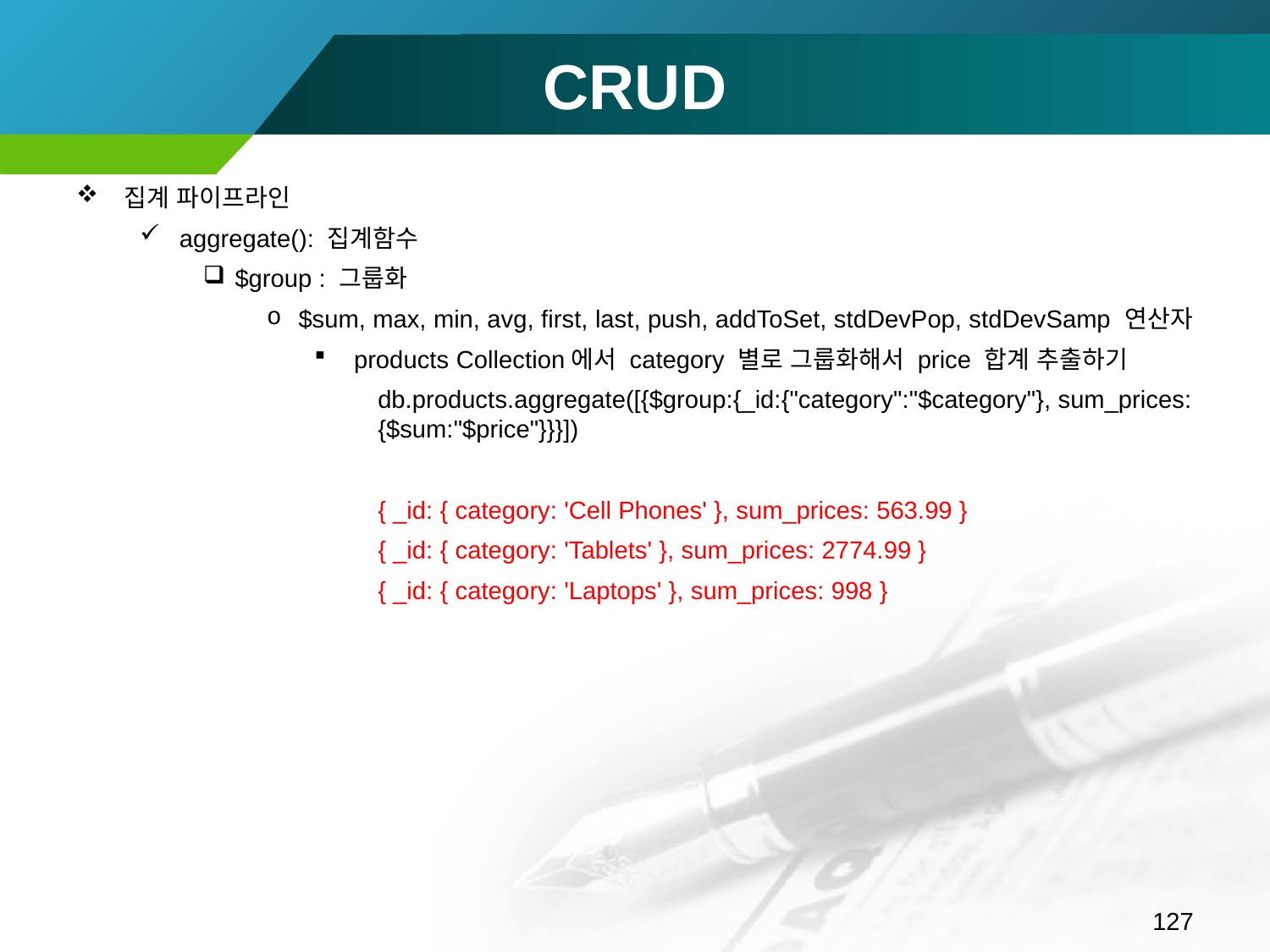

# CRUD
집계 파이프라인
aggregate(): 집계함수
$group : 그룹화
$sum, max, min, avg, first, last, push, addToSet, stdDevPop, stdDevSamp 연산자
products Collection에서 category 별로 그룹화해서 price 합계 추출하기
db.products.aggregate([{$group:{_id:{"category":"$category"}, sum_prices:{$sum:"$price"}}}])

{ _id: { category: 'Cell Phones' }, sum_prices: 563.99 }
{ _id: { category: 'Tablets' }, sum_prices: 2774.99 }
{ _id: { category: 'Laptops' }, sum_prices: 998 }

127